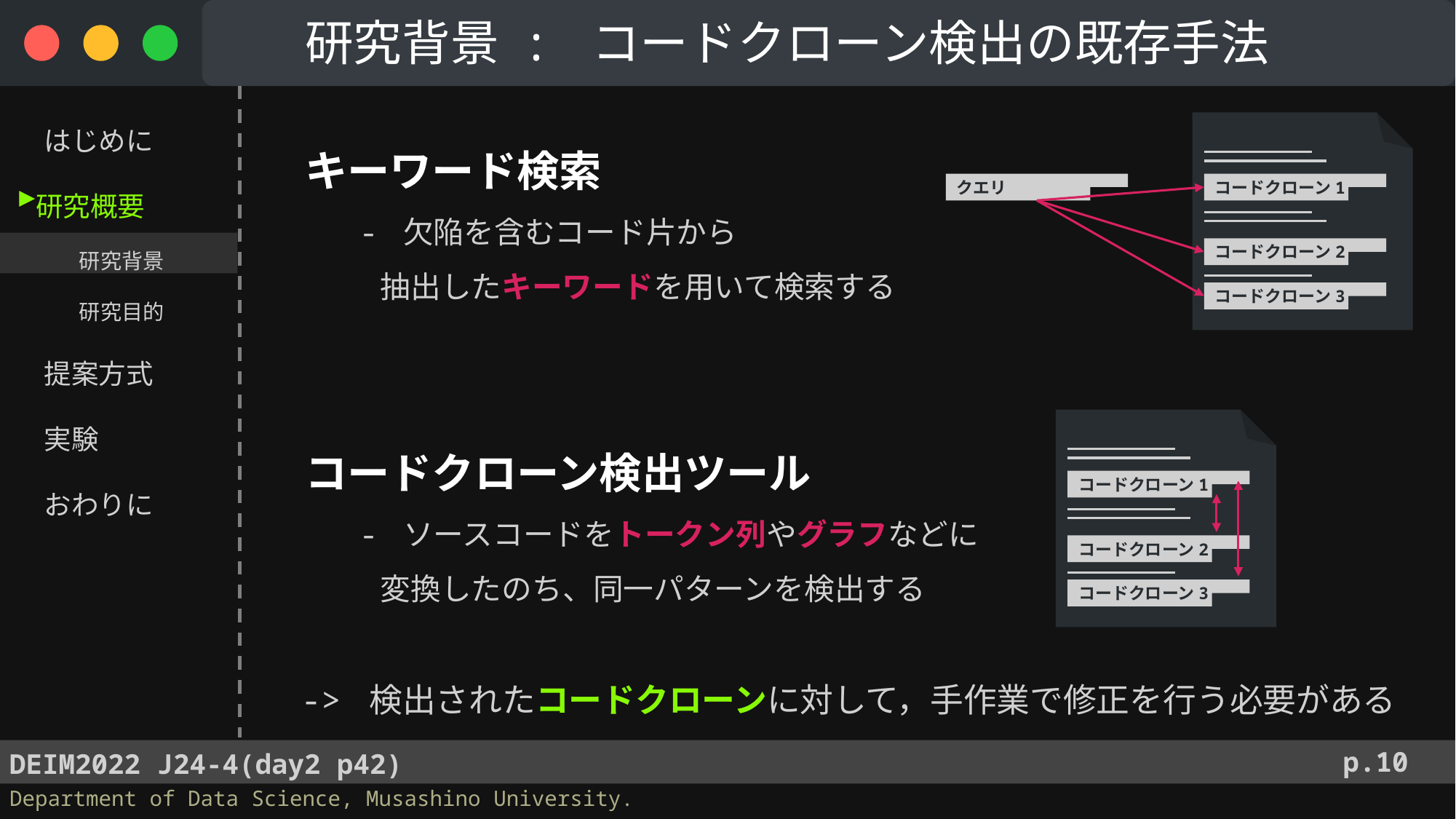

研究背景 : コードクローン検出の既存手法
　 はじめに
   研究概要
　　　 研究背景
　　　 研究目的
　 提案方式
　 実験
　 おわりに

コードクローン1
コードクローン2
コードクローン3
クエリ
キーワード検索
- 欠陥を含むコード片から
  抽出したキーワードを用いて検索する
▶︎

コードクローン1
コードクローン2
コードクローン3
コードクローン検出ツール
- ソースコードをトークン列やグラフなどに
  変換したのち、同一パターンを検出する

-> 検出されたコードクローンに対して，手作業で修正を行う必要がある
p.10